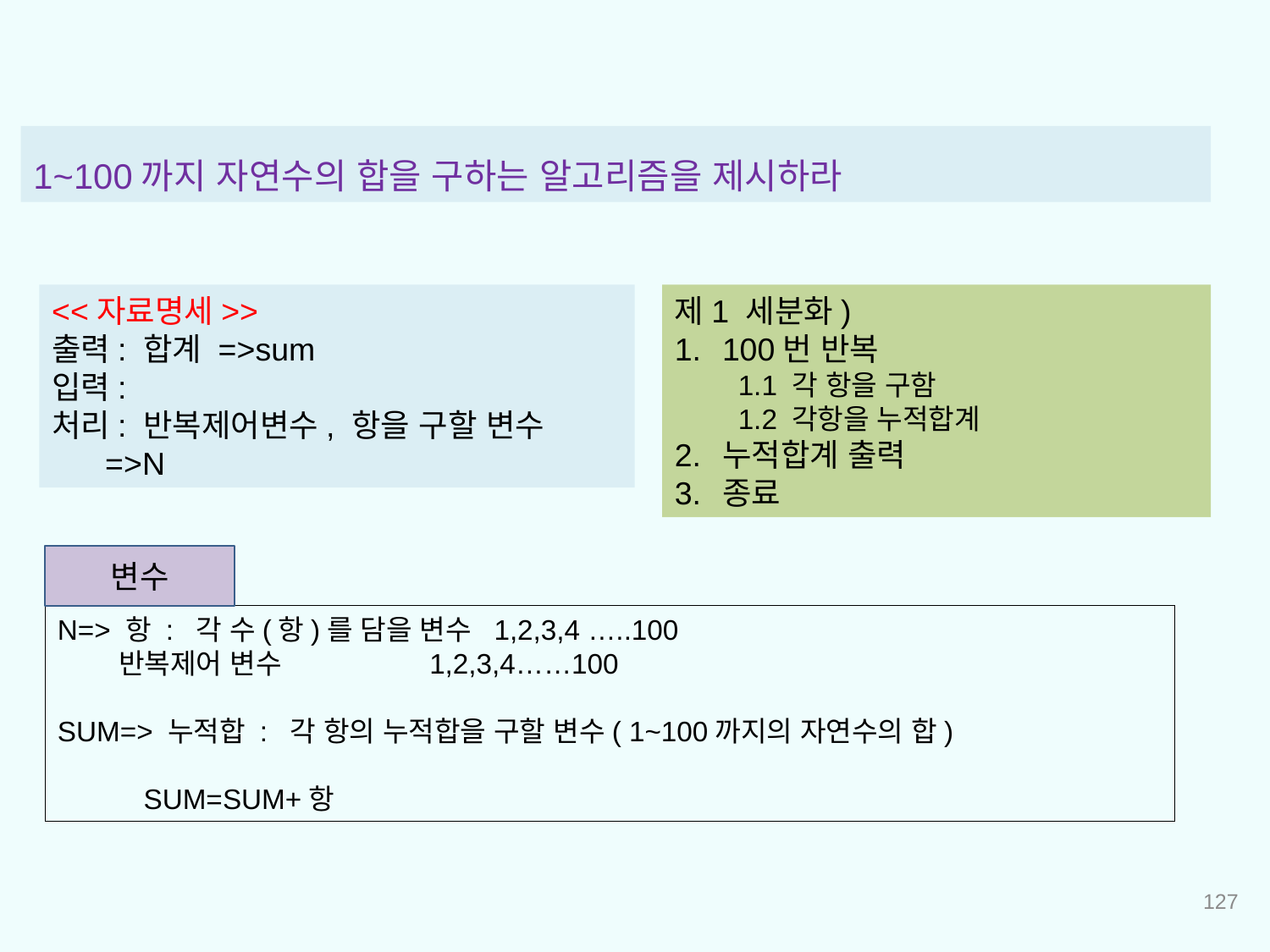

1~100까지 자연수의 합을 구하는 알고리즘을 제시하라
<<자료명세>>
출력: 합계 =>sum
입력:
처리: 반복제어변수, 항을 구할 변수
      =>N
제1 세분화)
100번 반복
1.1 각 항을 구함
1.2 각항을 누적합계
누적합계 출력
종료
변수
N=> 항 :  각 수(항)를 담을 변수  1,2,3,4 …..100
       반복제어 변수                  1,2,3,4……100

SUM=> 누적합 :  각 항의 누적합을 구할 변수( 1~100까지의 자연수의 합)

           SUM=SUM+항
127